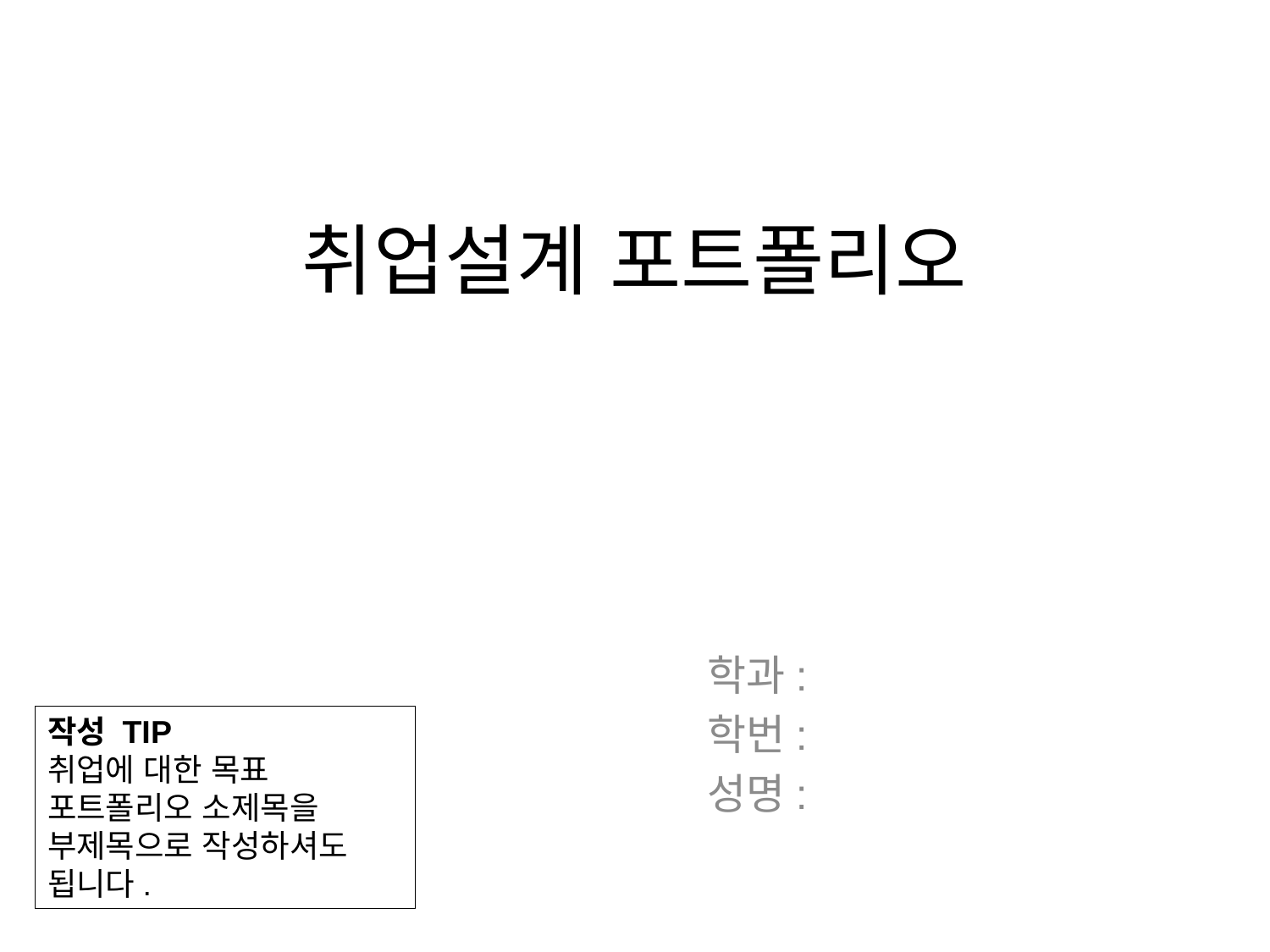

# 취업설계 포트폴리오
학과:
학번:
성명:
작성 TIP
취업에 대한 목표
포트폴리오 소제목을
부제목으로 작성하셔도
됩니다.